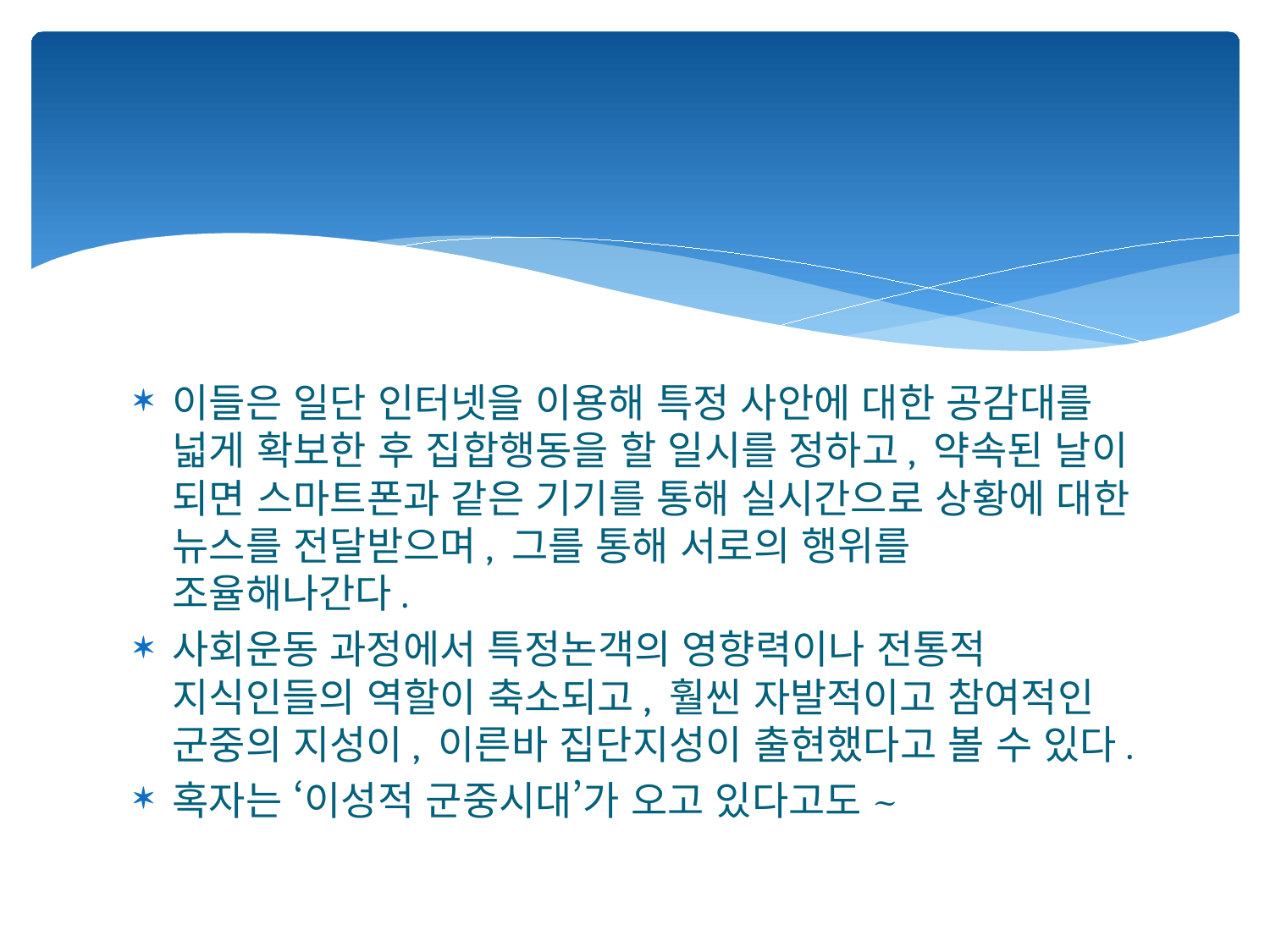

#
이들은 일단 인터넷을 이용해 특정 사안에 대한 공감대를 넓게 확보한 후 집합행동을 할 일시를 정하고, 약속된 날이 되면 스마트폰과 같은 기기를 통해 실시간으로 상황에 대한 뉴스를 전달받으며, 그를 통해 서로의 행위를 조율해나간다.
사회운동 과정에서 특정논객의 영향력이나 전통적 지식인들의 역할이 축소되고, 훨씬 자발적이고 참여적인 군중의 지성이, 이른바 집단지성이 출현했다고 볼 수 있다.
혹자는 ‘이성적 군중시대’가 오고 있다고도~